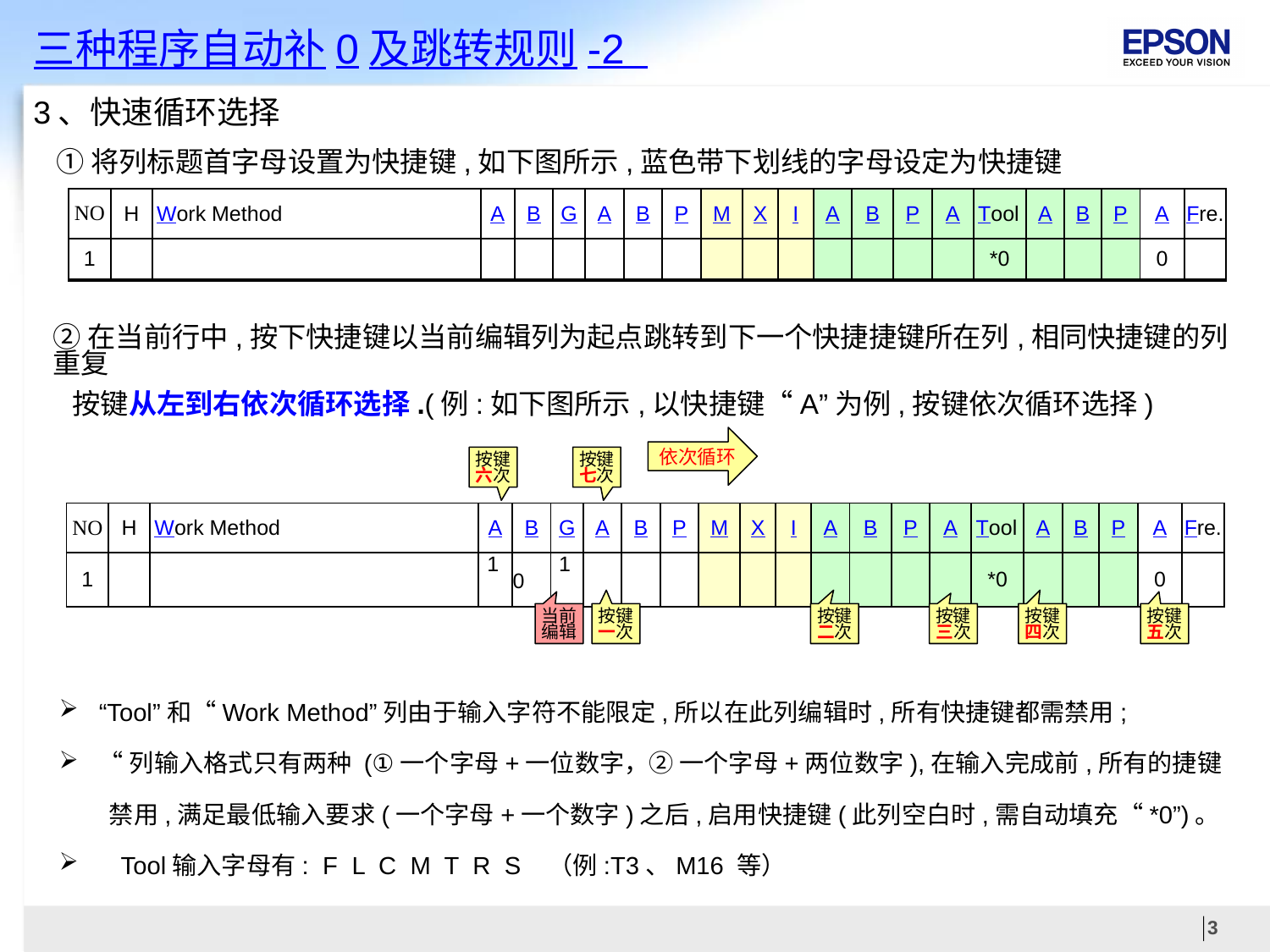

# 三种程序自动补0及跳转规则-2
3、快速循环选择
①将列标题首字母设置为快捷键,如下图所示,蓝色带下划线的字母设定为快捷键
| NO | H | Work Method | A | B | G | A | B | P | M | X | I | A | B | P | A | Tool | A | B | P | A | Fre. |
| --- | --- | --- | --- | --- | --- | --- | --- | --- | --- | --- | --- | --- | --- | --- | --- | --- | --- | --- | --- | --- | --- |
| 1 |  |  |  |  |  |  |  |  |  |  |  |  |  |  |  | \*0 |  |  |  | 0 |  |
| NO | H | Work Method | A | B | G | A | B | P | M | X | I | A | B | P | A | Tool | A | B | P | A | Fre. |
| --- | --- | --- | --- | --- | --- | --- | --- | --- | --- | --- | --- | --- | --- | --- | --- | --- | --- | --- | --- | --- | --- |
| 1 |  |  |  |  |  |  |  |  |  |  |  |  |  |  |  | \*0 |  |  |  | 0 |  |
②在当前行中,按下快捷键以当前编辑列为起点跳转到下一个快捷捷键所在列,相同快捷键的列重复
  按键从左到右依次循环选择.(例:如下图所示,以快捷键“A”为例,按键依次循环选择)
依次循环
按键六次
按键七次
| NO | H | Work Method | A | B | G | A | B | P | M | X | I | A | B | P | A | Tool | A | B | P | A | Fre. |
| --- | --- | --- | --- | --- | --- | --- | --- | --- | --- | --- | --- | --- | --- | --- | --- | --- | --- | --- | --- | --- | --- |
| 1 |  |  | 1 | 0 | 1 |  |  |  |  |  |  |  |  |  |  | \*0 |  |  |  | 0 |  |
当前编辑
按键一次
按键二次
按键三次
按键四次
按键五次
“Tool”和“Work Method”列由于输入字符不能限定,所以在此列编辑时,所有快捷键都需禁用;
“列输入格式只有两种 (①一个字母+一位数字，② 一个字母+两位数字),在输入完成前,所有的捷键
        禁用,满足最低输入要求(一个字母+一个数字)之后,启用快捷键(此列空白时,需自动填充“*0”)。
  Tool输入字母有:  F  L  C  M  T  R  S   （例:T3、M16 等）